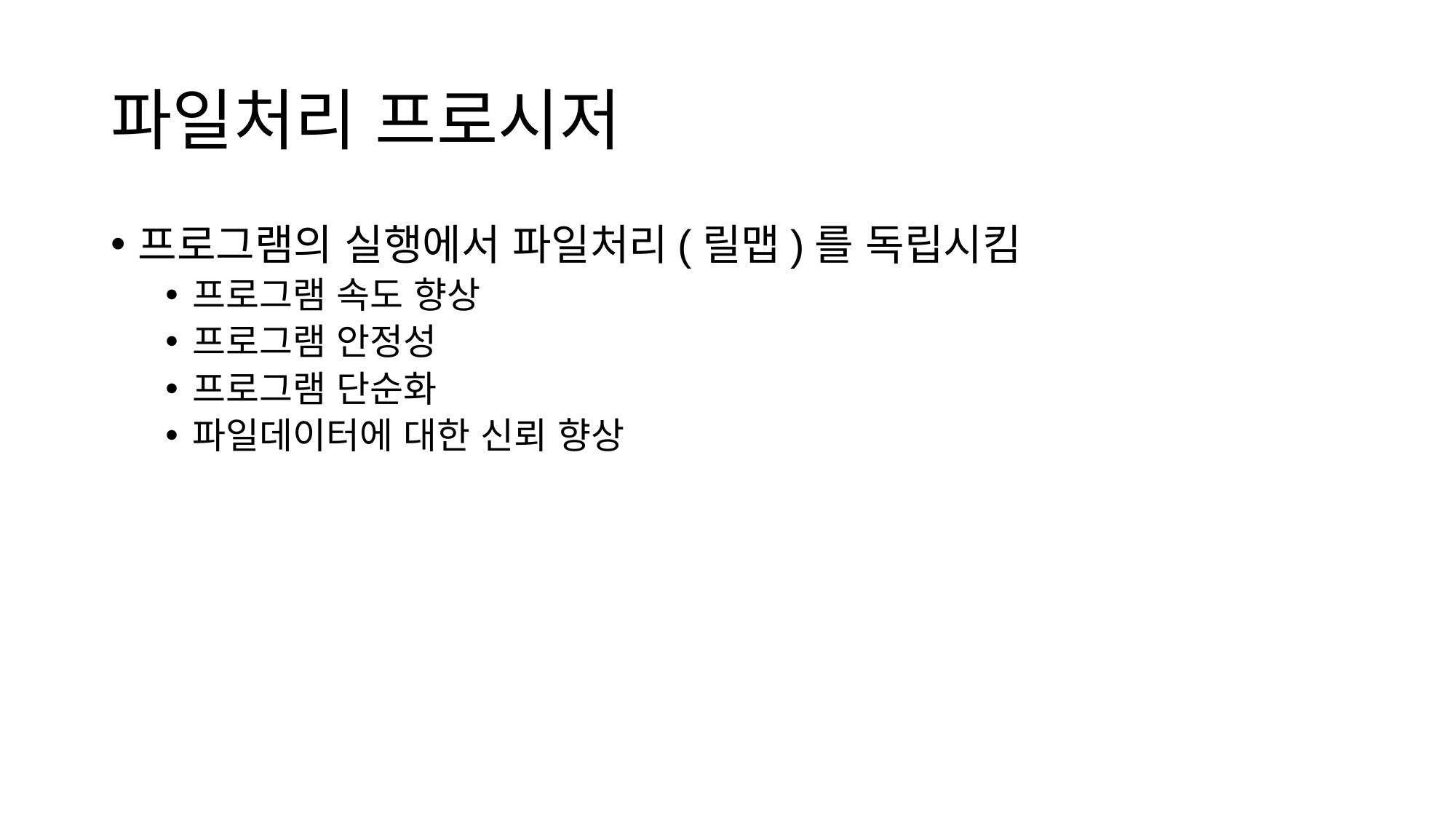

# 파일처리 프로시저
프로그램의 실행에서 파일처리(릴맵)를 독립시킴
프로그램 속도 향상
프로그램 안정성
프로그램 단순화
파일데이터에 대한 신뢰 향상